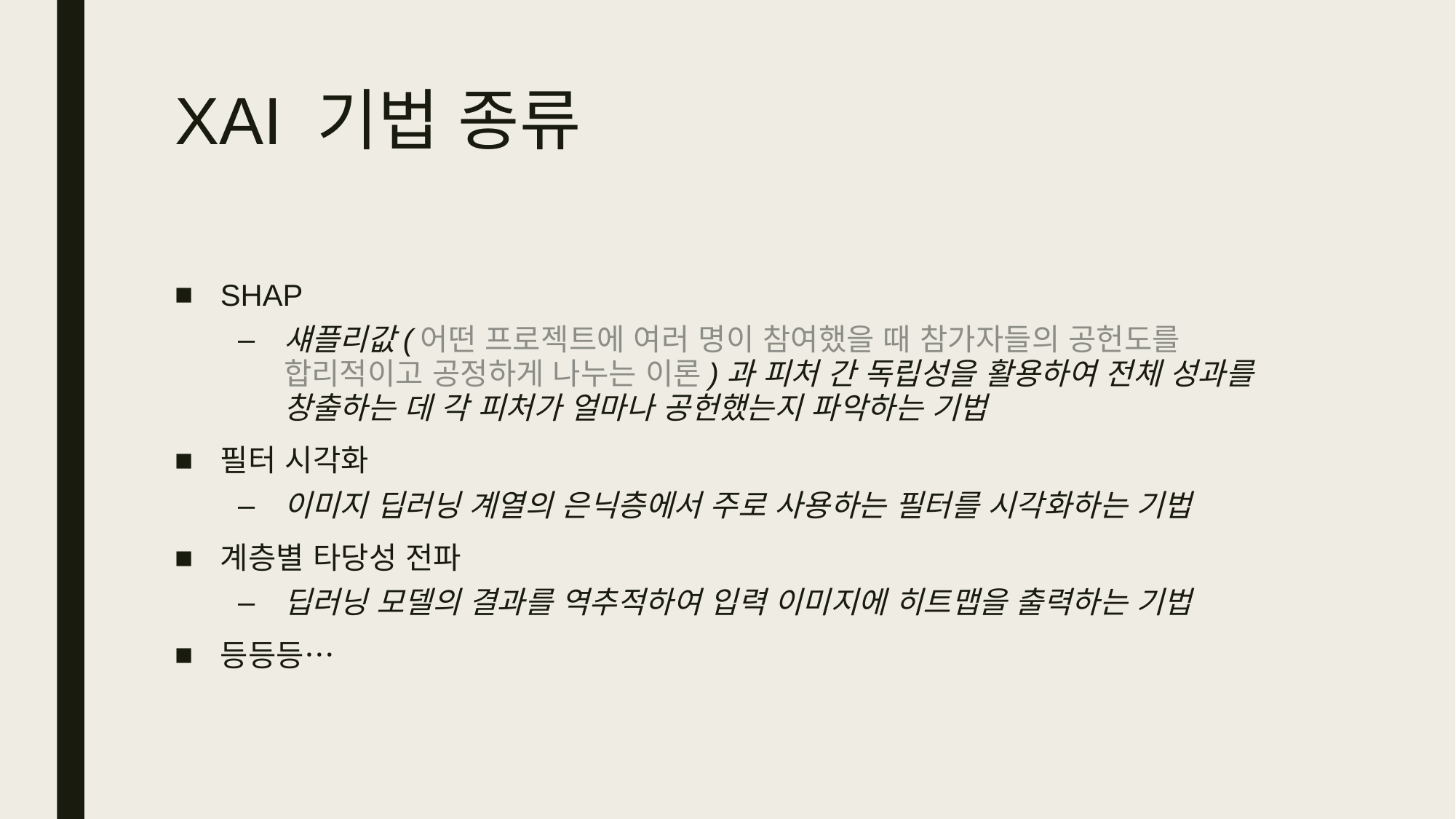

# XAI 기법 종류
SHAP
섀플리값(어떤 프로젝트에 여러 명이 참여했을 때 참가자들의 공헌도를 합리적이고 공정하게 나누는 이론)과 피처 간 독립성을 활용하여 전체 성과를 창출하는 데 각 피처가 얼마나 공헌했는지 파악하는 기법
필터 시각화
이미지 딥러닝 계열의 은닉층에서 주로 사용하는 필터를 시각화하는 기법
계층별 타당성 전파
딥러닝 모델의 결과를 역추적하여 입력 이미지에 히트맵을 출력하는 기법
등등등…